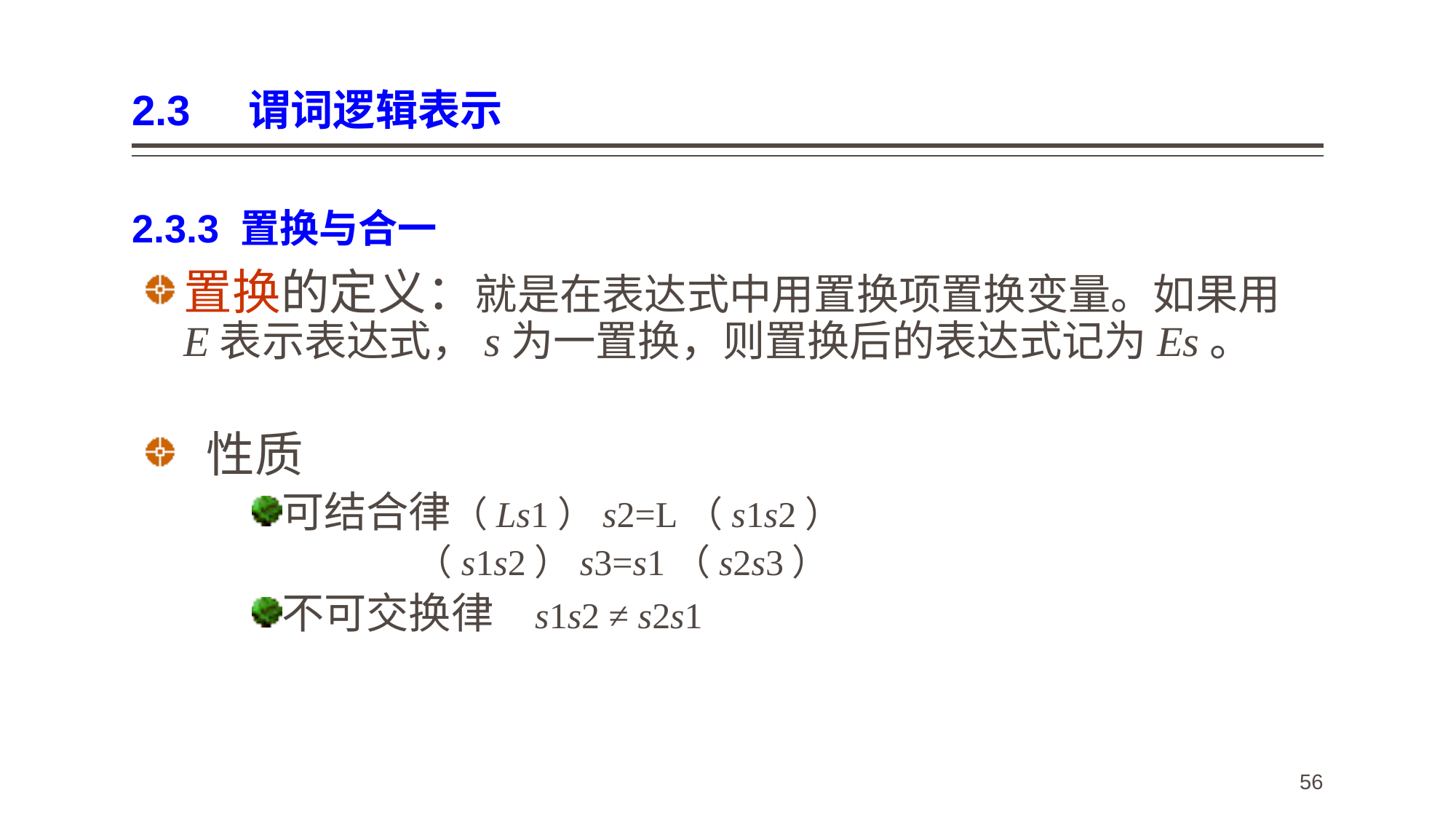

# 2.3    谓词逻辑表示
2.3.3 置换与合一
置换的定义：就是在表达式中用置换项置换变量。如果用E表示表达式，s为一置换，则置换后的表达式记为Es。

 性质
可结合律（Ls1）s2=L（s1s2）
                   （s1s2）s3=s1（s2s3）
不可交换律    s1s2 ≠ s2s1
56